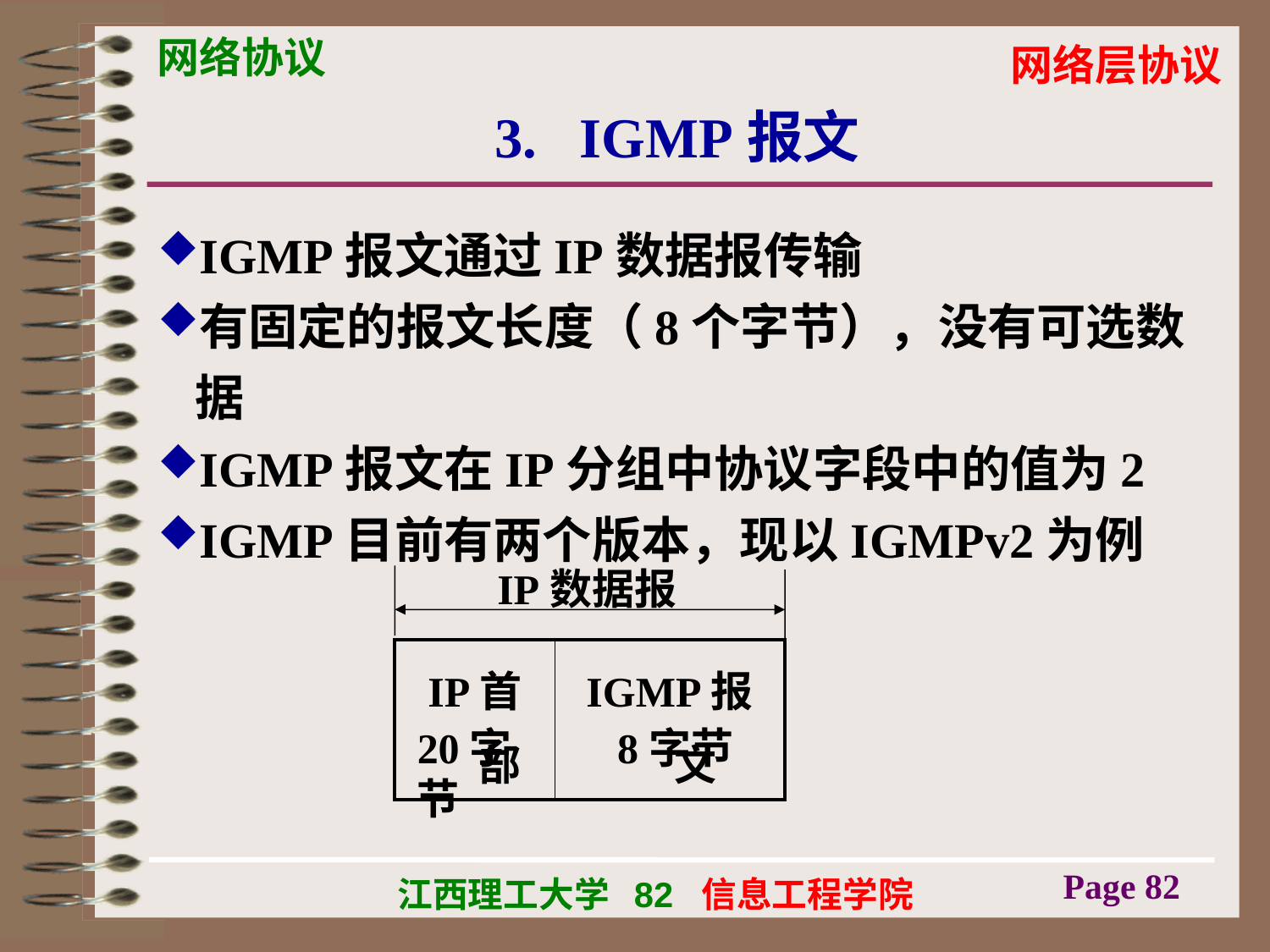

# 3.   IGMP报文
IGMP报文通过IP数据报传输
有固定的报文长度（8个字节），没有可选数据
IGMP报文在IP分组中协议字段中的值为2
IGMP目前有两个版本，现以IGMPv2为例
IP数据报

| IP首部 | IGMP报文 |
| --- | --- |
20字节
8字节
Page 82